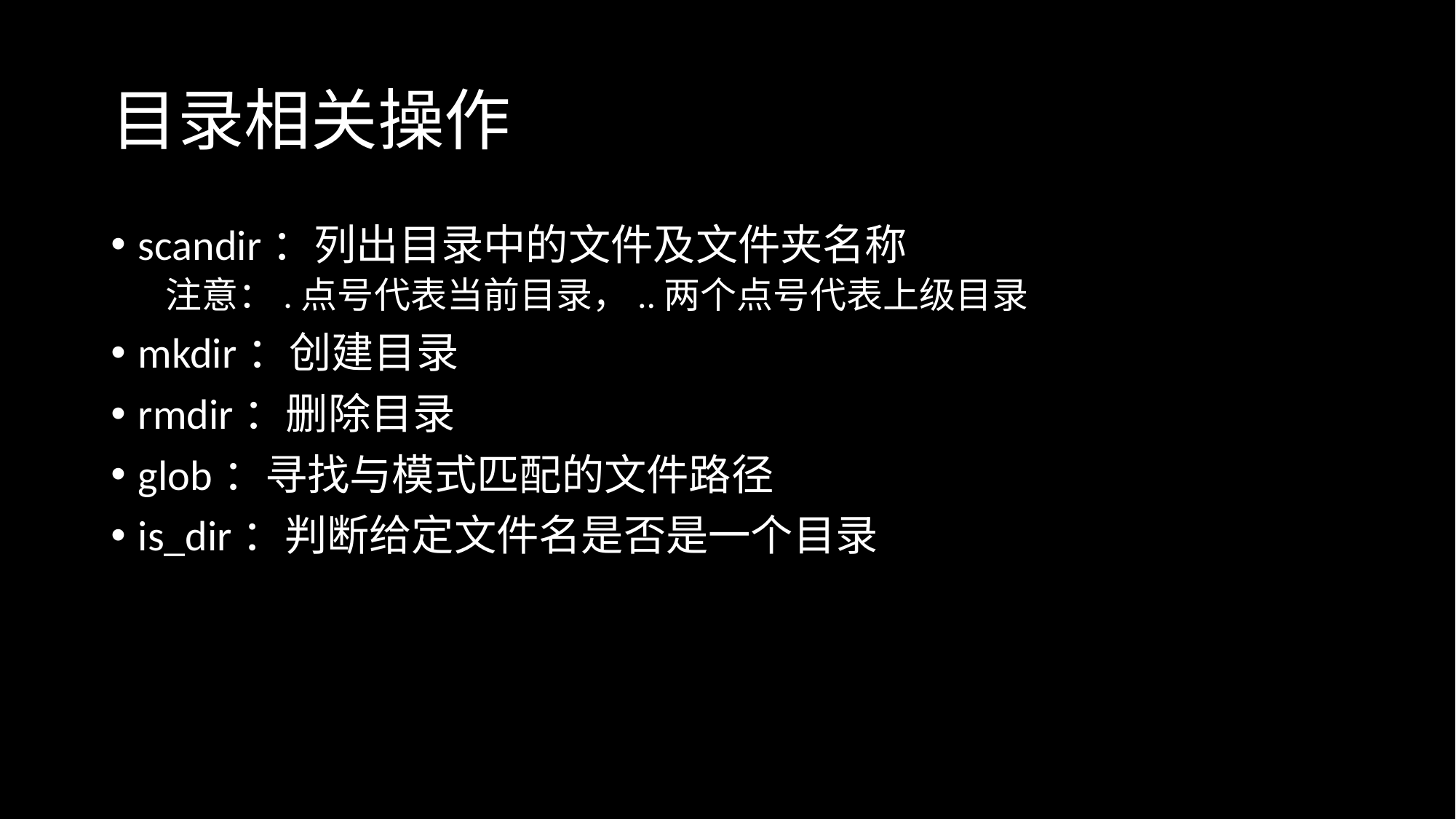

# 目录相关操作
scandir：列出目录中的文件及文件夹名称
注意：.点号代表当前目录，..两个点号代表上级目录
mkdir：创建目录
rmdir：删除目录
glob：寻找与模式匹配的文件路径
is_dir：判断给定文件名是否是一个目录